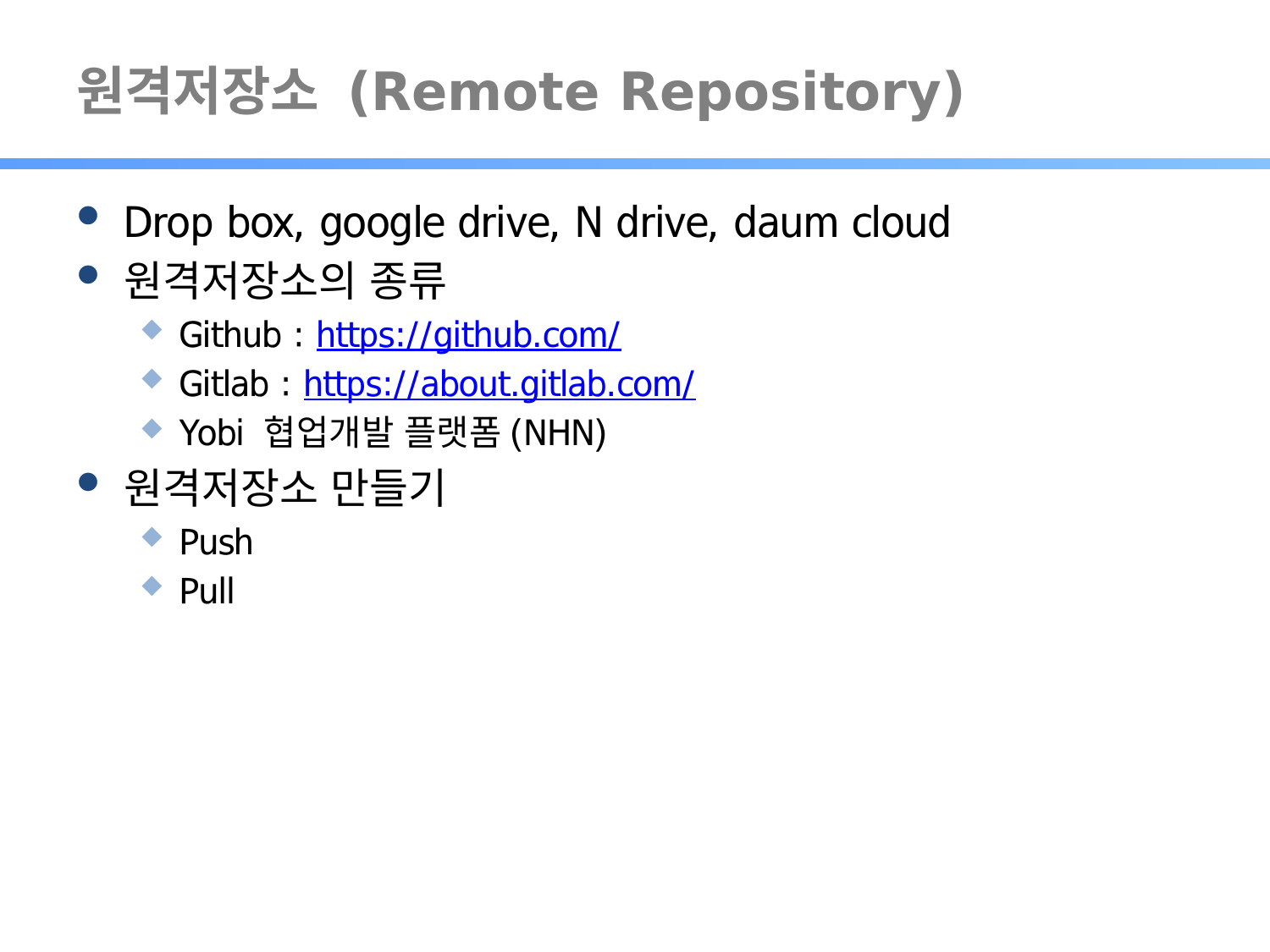

# 원격저장소 (Remote Repository)
Drop box, google drive, N drive, daum cloud
원격저장소의 종류
Github : https://github.com/
Gitlab : https://about.gitlab.com/
Yobi 협업개발 플랫폼(NHN)
원격저장소 만들기
Push
Pull